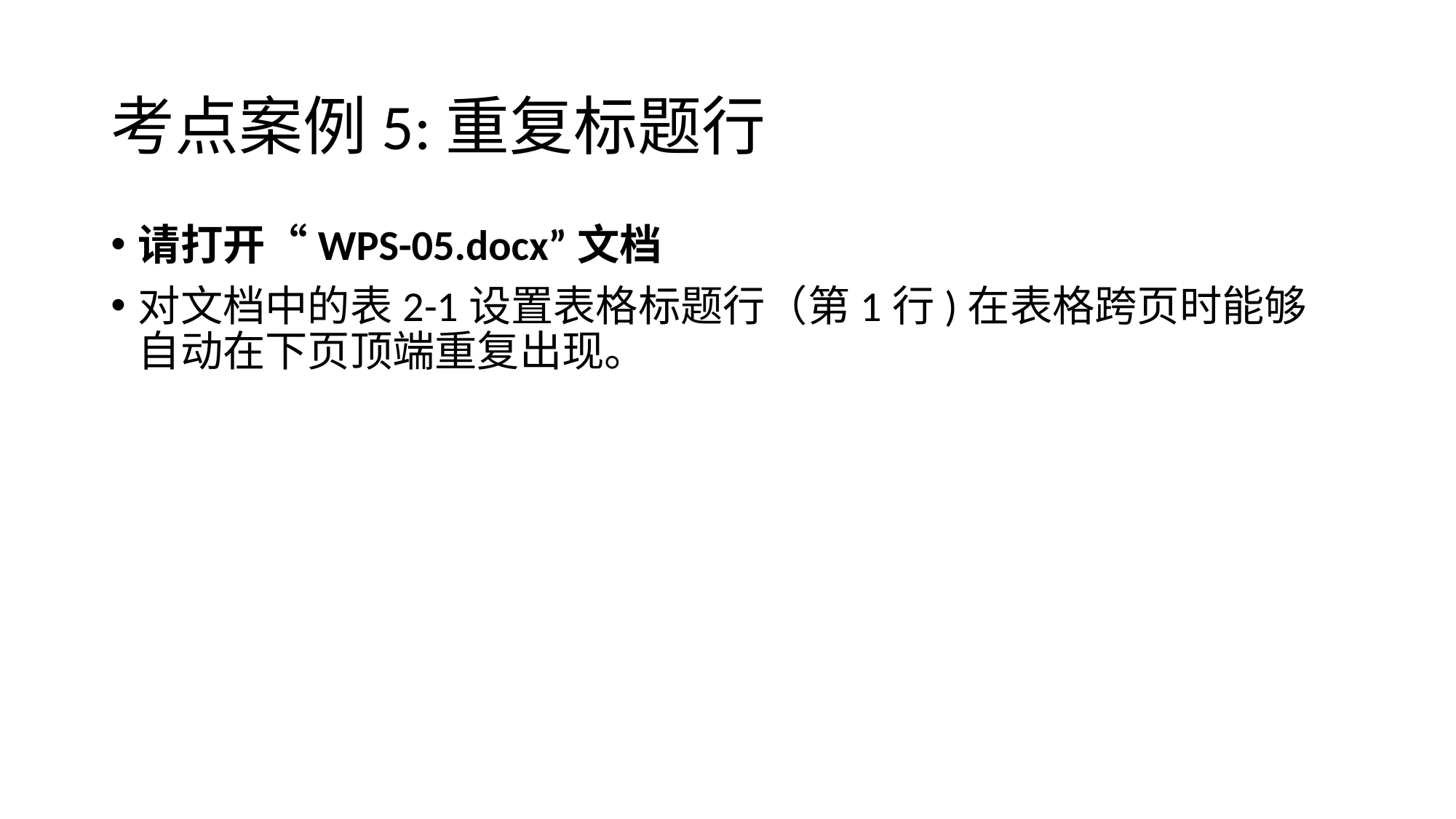

# 考点案例5:重复标题行
请打开“WPS-05.docx”文档
对文档中的表2-1设置表格标题行（第1行)在表格跨页时能够自动在下页顶端重复出现。